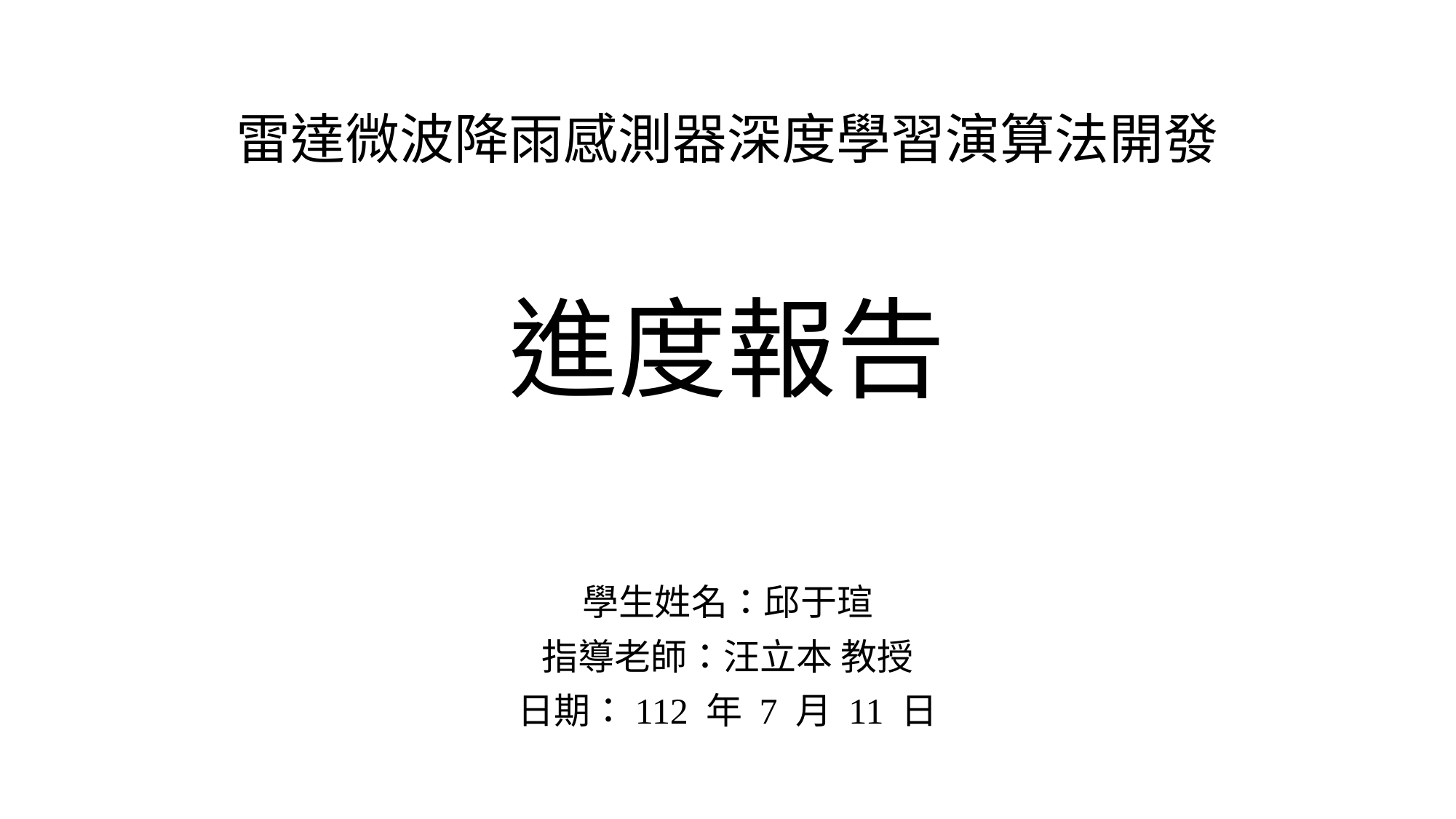

# 雷達微波降雨感測器深度學習演算法開發 進度報告
學生姓名：邱于瑄
指導老師：汪立本 教授
日期：112 年 7 月 11 日